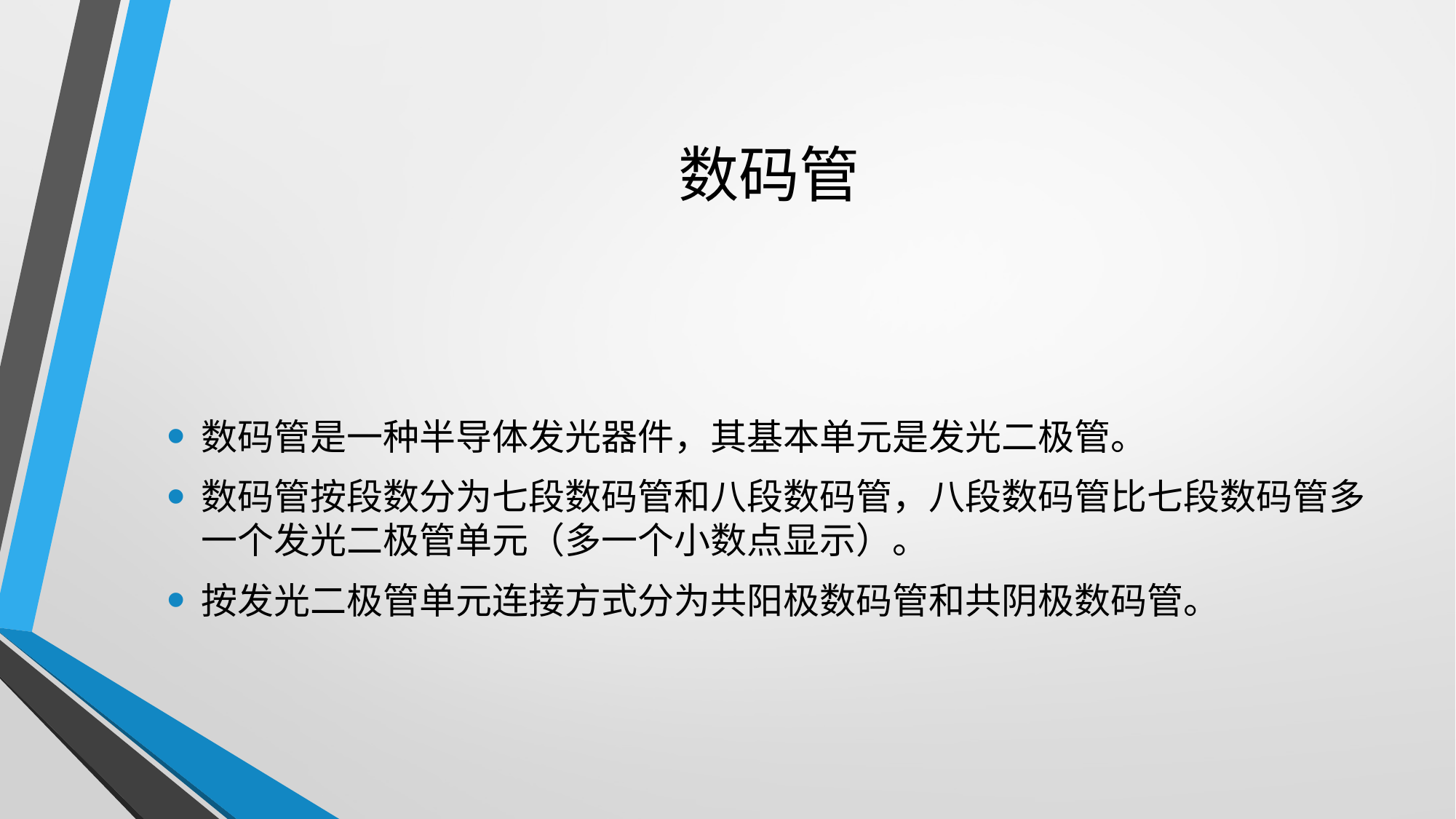

# 数码管
数码管是一种半导体发光器件，其基本单元是发光二极管。
数码管按段数分为七段数码管和八段数码管，八段数码管比七段数码管多一个发光二极管单元（多一个小数点显示）。
按发光二极管单元连接方式分为共阳极数码管和共阴极数码管。